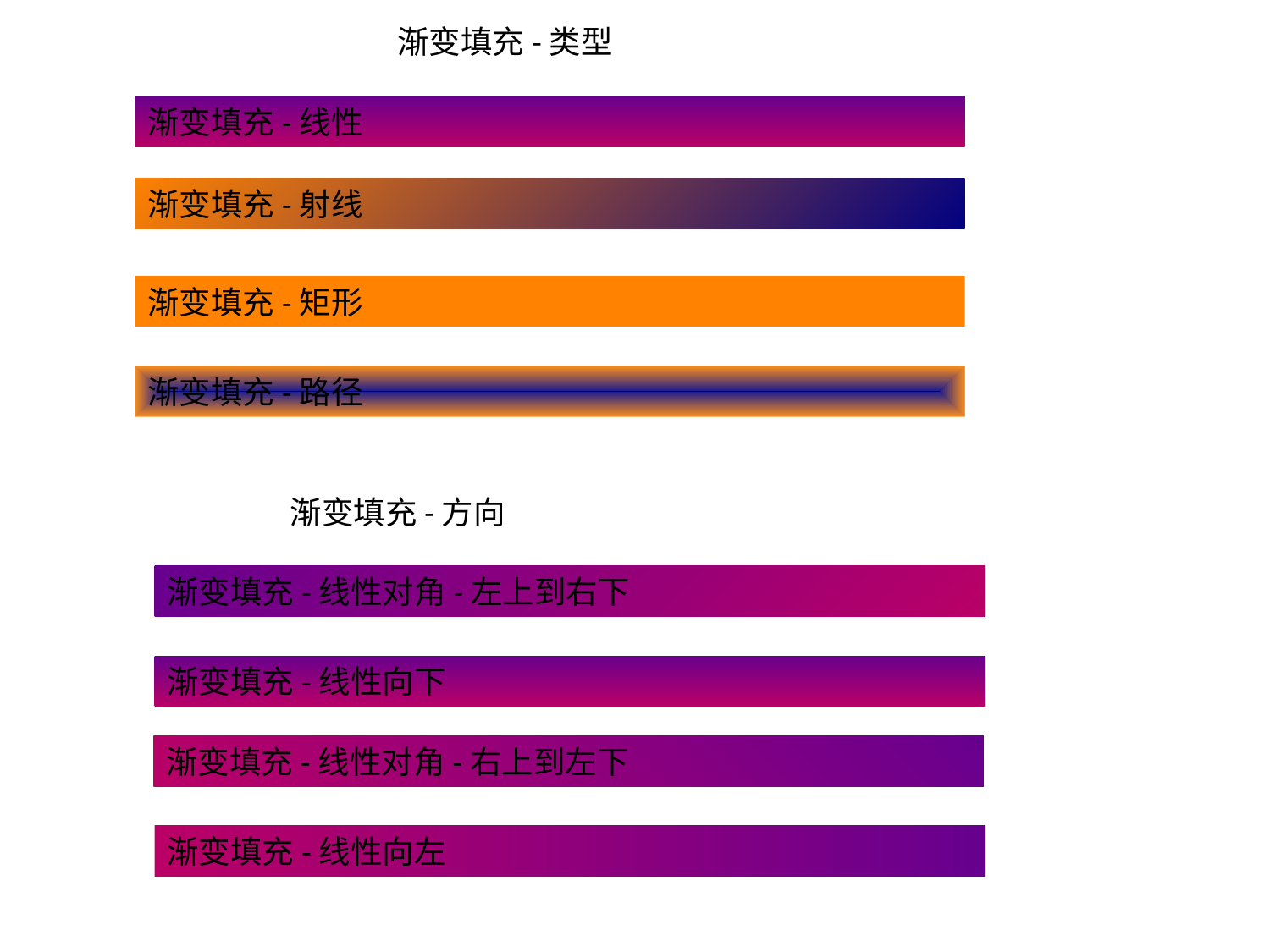

渐变填充-类型
渐变填充-线性
渐变填充-射线
渐变填充-矩形
渐变填充-路径
渐变填充-方向
渐变填充-线性对角-左上到右下
渐变填充-线性向下
渐变填充-线性对角-右上到左下
渐变填充-线性向左